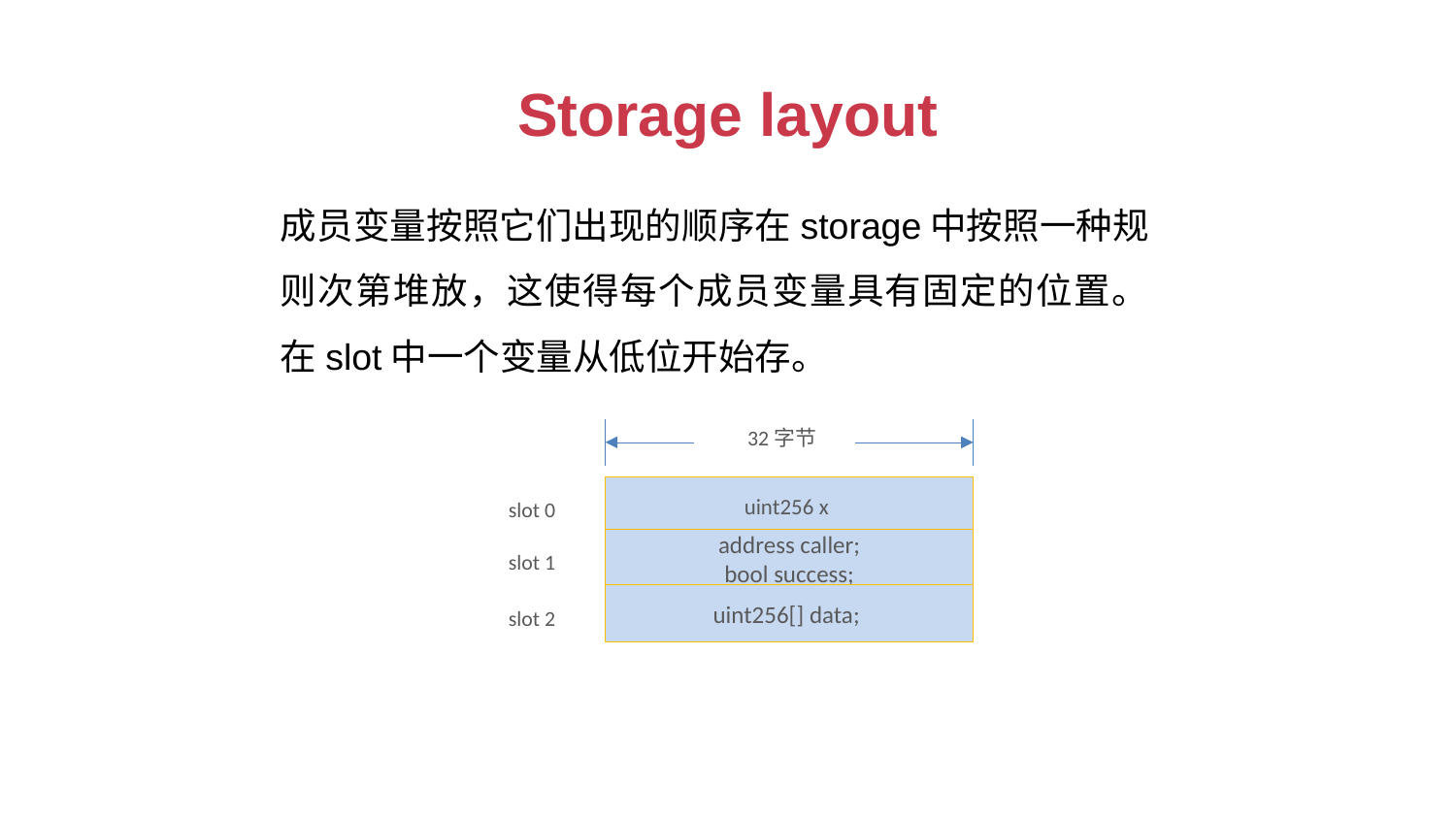

Storage layout
成员变量按照它们出现的顺序在storage中按照一种规则次第堆放，这使得每个成员变量具有固定的位置。在slot中一个变量从低位开始存。

32字节
uint256 x
slot 0
address caller;
bool success;
slot 1
uint256[] data;
slot 2